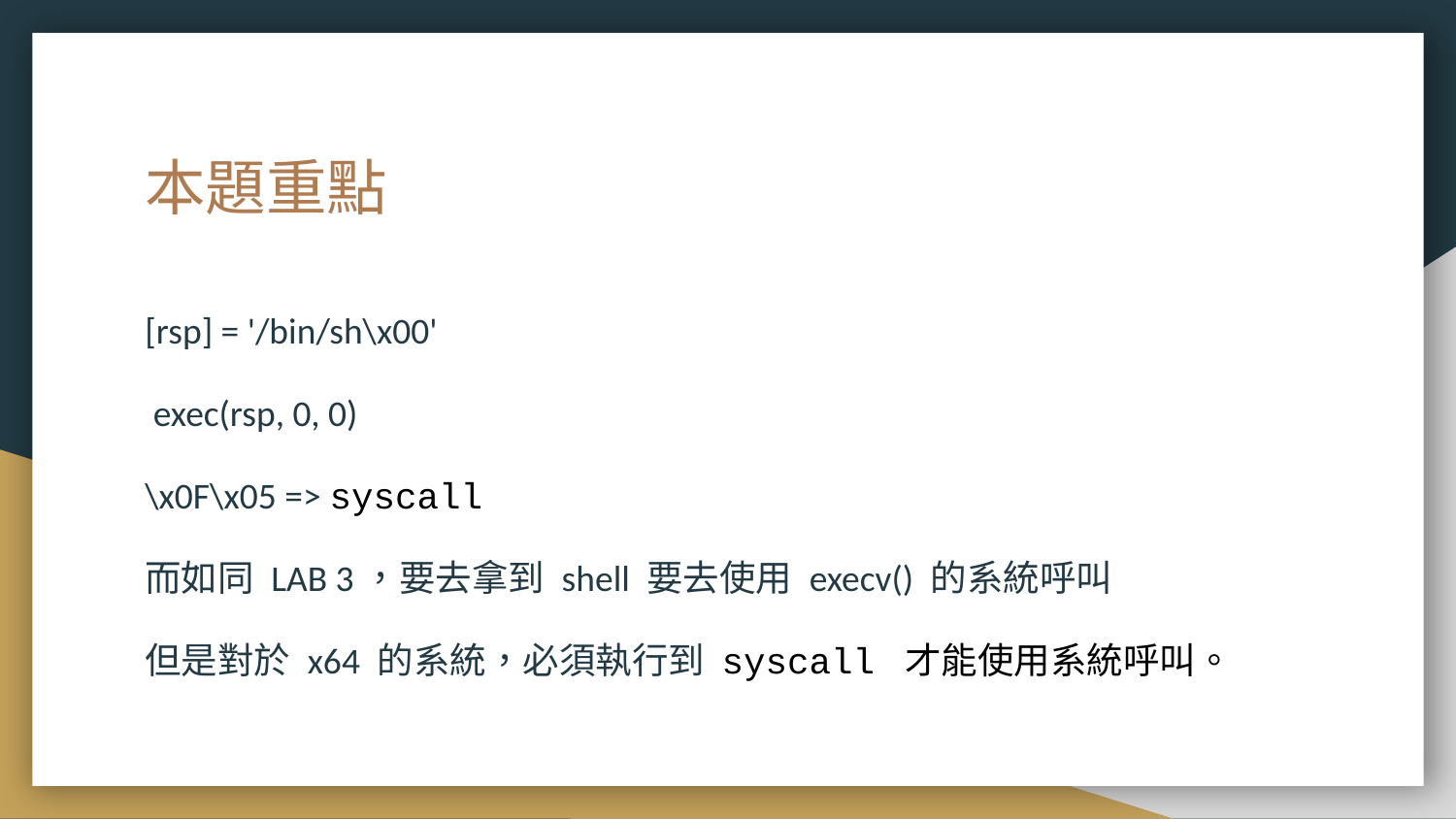

# 本題重點
[rsp] = '/bin/sh\x00'
 exec(rsp, 0, 0)
\x0F\x05 => syscall
而如同 LAB 3，要去拿到 shell 要去使用 execv() 的系統呼叫
但是對於 x64 的系統，必須執行到 syscall 才能使用系統呼叫。